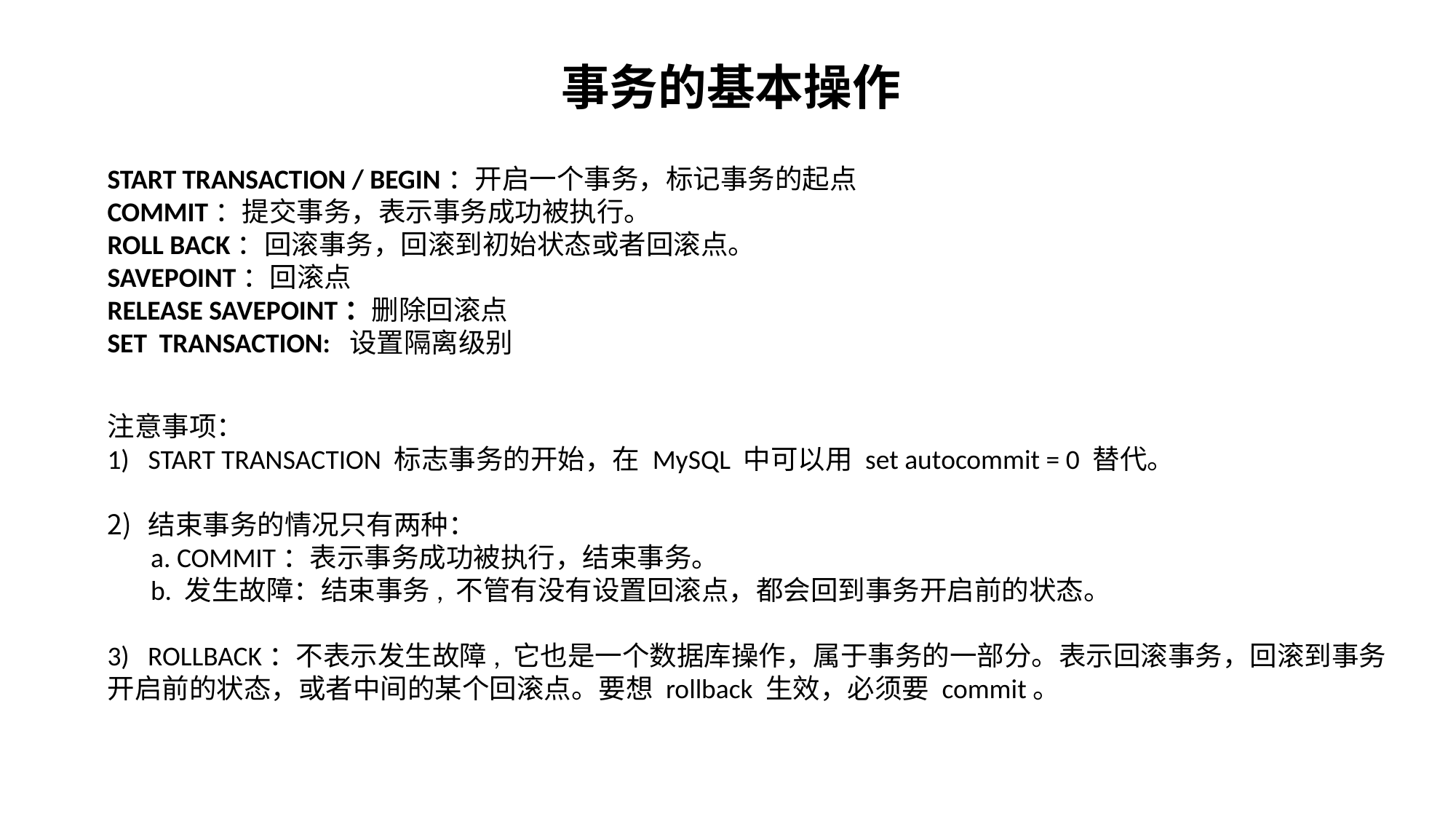

事务的基本操作
START TRANSACTION / BEGIN：开启一个事务，标记事务的起点
COMMIT：提交事务，表示事务成功被执行。
ROLL BACK：回滚事务，回滚到初始状态或者回滚点。
SAVEPOINT：回滚点
RELEASE SAVEPOINT：删除回滚点
SET  TRANSACTION:  设置隔离级别
注意事项：
START TRANSACTION 标志事务的开始，在 MySQL 中可以用 set autocommit = 0 替代。

结束事务的情况只有两种：
       a. COMMIT：表示事务成功被执行，结束事务。
       b. 发生故障：结束事务, 不管有没有设置回滚点，都会回到事务开启前的状态。

3)   ROLLBACK：不表示发生故障, 它也是一个数据库操作，属于事务的一部分。表示回滚事务，回滚到事务开启前的状态，或者中间的某个回滚点。要想 rollback 生效，必须要 commit。